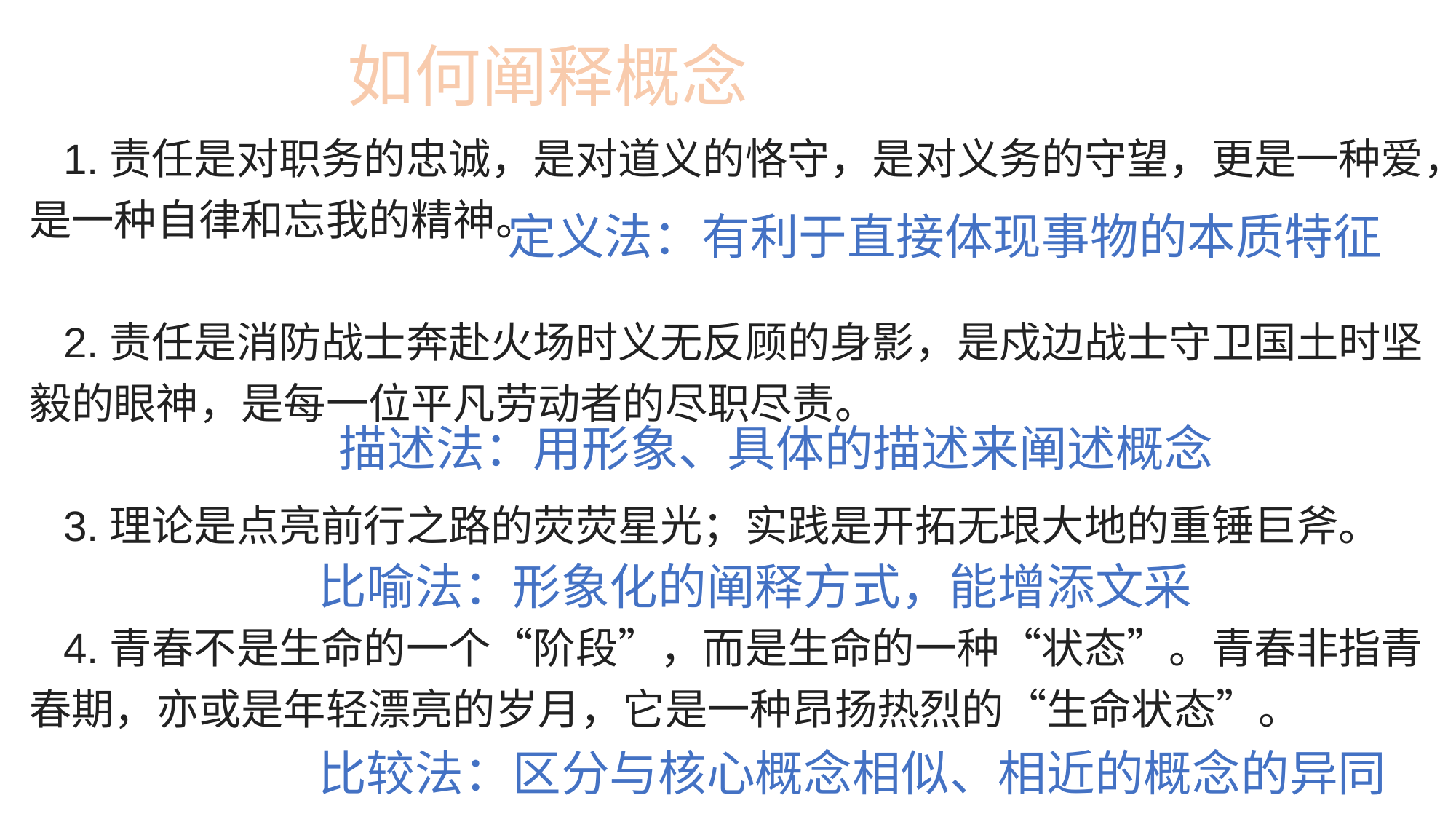

# 如何阐释概念
1.责任是对职务的忠诚，是对道义的恪守，是对义务的守望，更是一种爱，是一种自律和忘我的精神。
2.责任是消防战士奔赴火场时义无反顾的身影，是戍边战士守卫国土时坚毅的眼神，是每一位平凡劳动者的尽职尽责。
3.理论是点亮前行之路的荧荧星光；实践是开拓无垠大地的重锤巨斧。
4.青春不是生命的一个“阶段”，而是生命的一种“状态”。青春非指青春期，亦或是年轻漂亮的岁月，它是一种昂扬热烈的“生命状态”。
定义法：有利于直接体现事物的本质特征
描述法：用形象、具体的描述来阐述概念
比喻法：形象化的阐释方式，能增添文采
比较法：区分与核心概念相似、相近的概念的异同